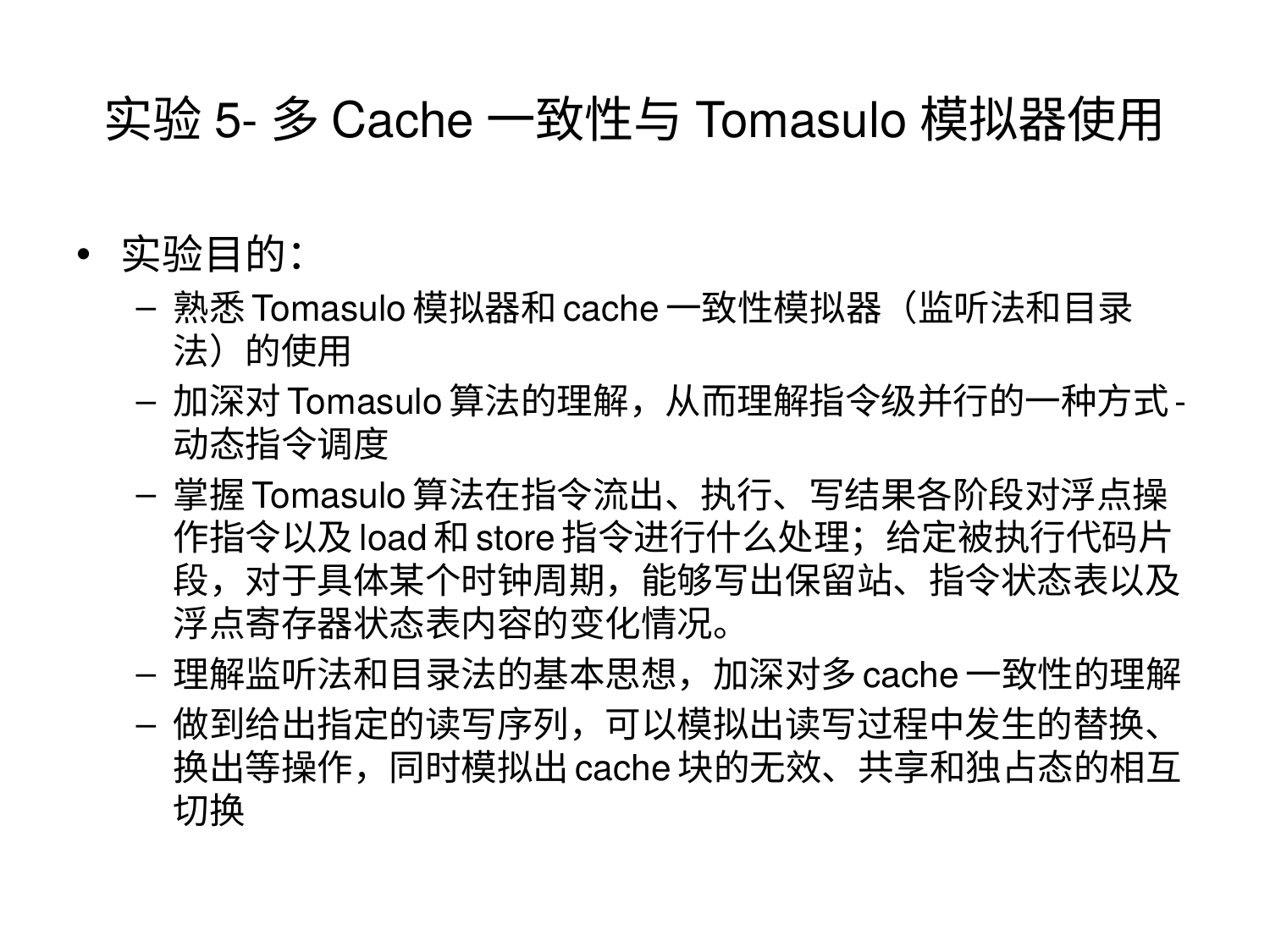

# 实验5-多Cache一致性与Tomasulo模拟器使用
实验目的：
熟悉Tomasulo模拟器和cache一致性模拟器（监听法和目录法）的使用
加深对Tomasulo算法的理解，从而理解指令级并行的一种方式-动态指令调度
掌握Tomasulo算法在指令流出、执行、写结果各阶段对浮点操作指令以及load和store指令进行什么处理；给定被执行代码片段，对于具体某个时钟周期，能够写出保留站、指令状态表以及浮点寄存器状态表内容的变化情况。
理解监听法和目录法的基本思想，加深对多cache一致性的理解
做到给出指定的读写序列，可以模拟出读写过程中发生的替换、换出等操作，同时模拟出cache块的无效、共享和独占态的相互切换